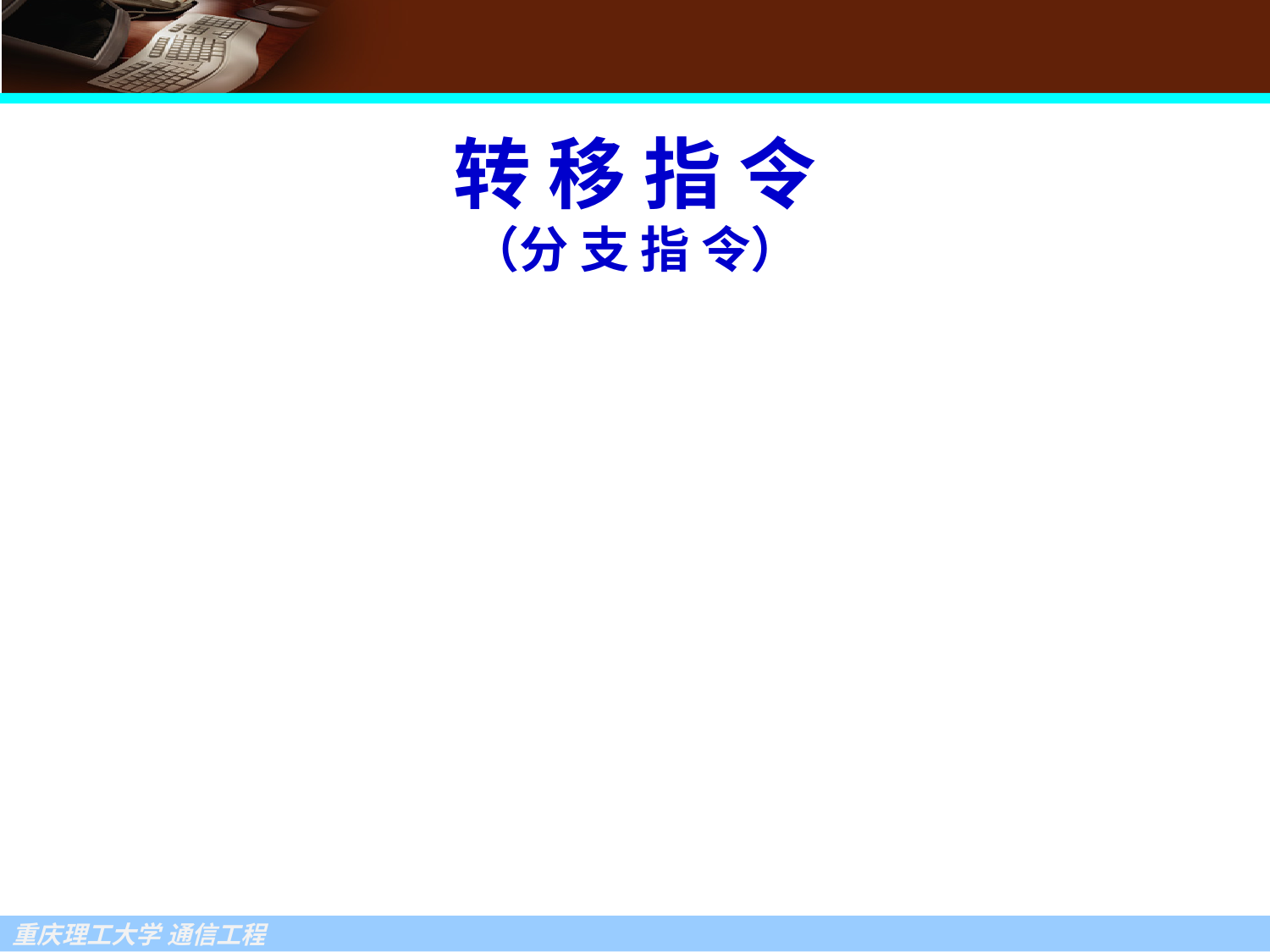

# 转 移 指 令 （分 支 指 令）